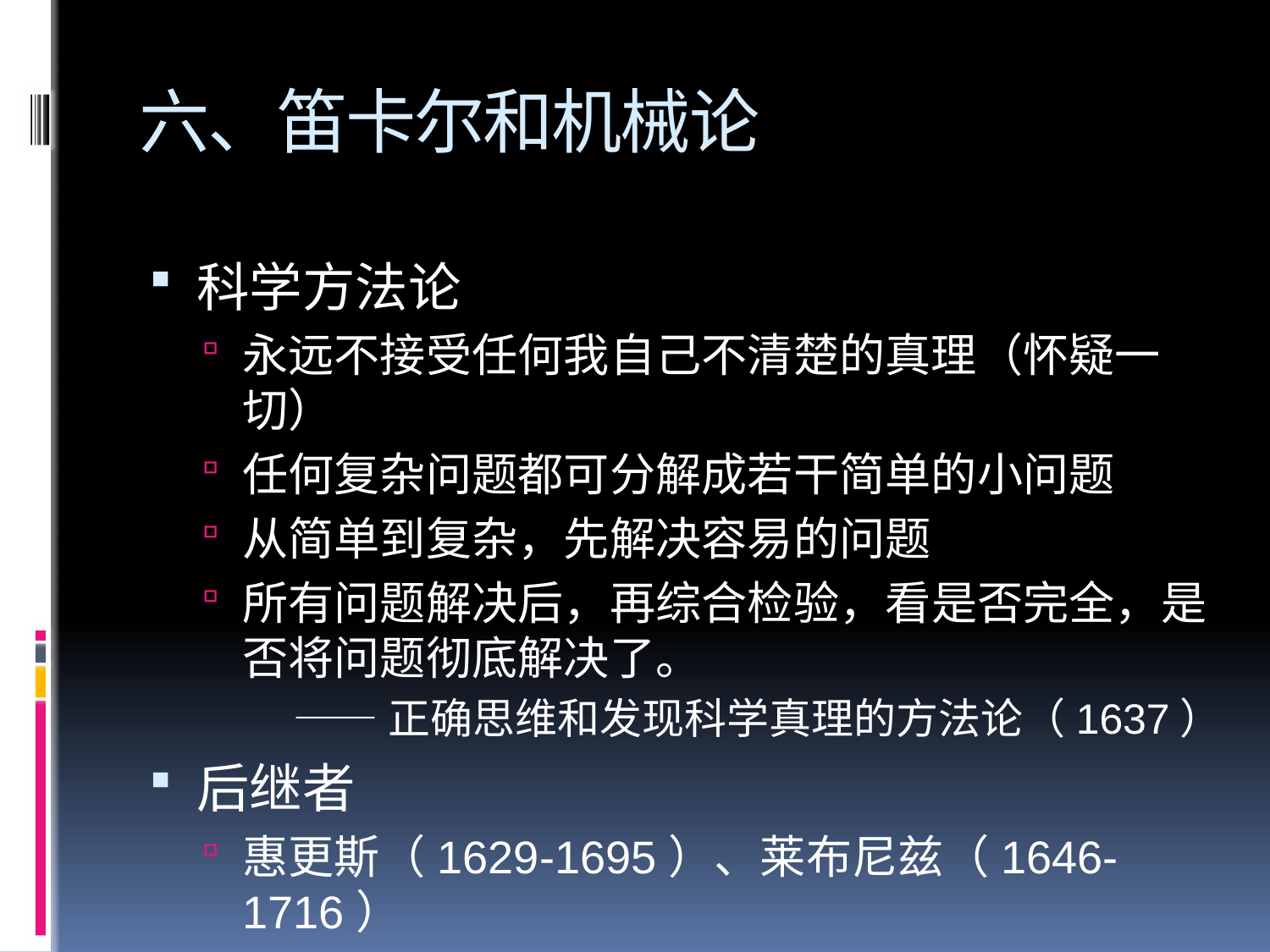

# 六、笛卡尔和机械论
科学方法论
永远不接受任何我自己不清楚的真理（怀疑一切）
任何复杂问题都可分解成若干简单的小问题
从简单到复杂，先解决容易的问题
所有问题解决后，再综合检验，看是否完全，是否将问题彻底解决了。
——正确思维和发现科学真理的方法论（1637）
后继者
惠更斯（1629-1695）、莱布尼兹（1646-1716）